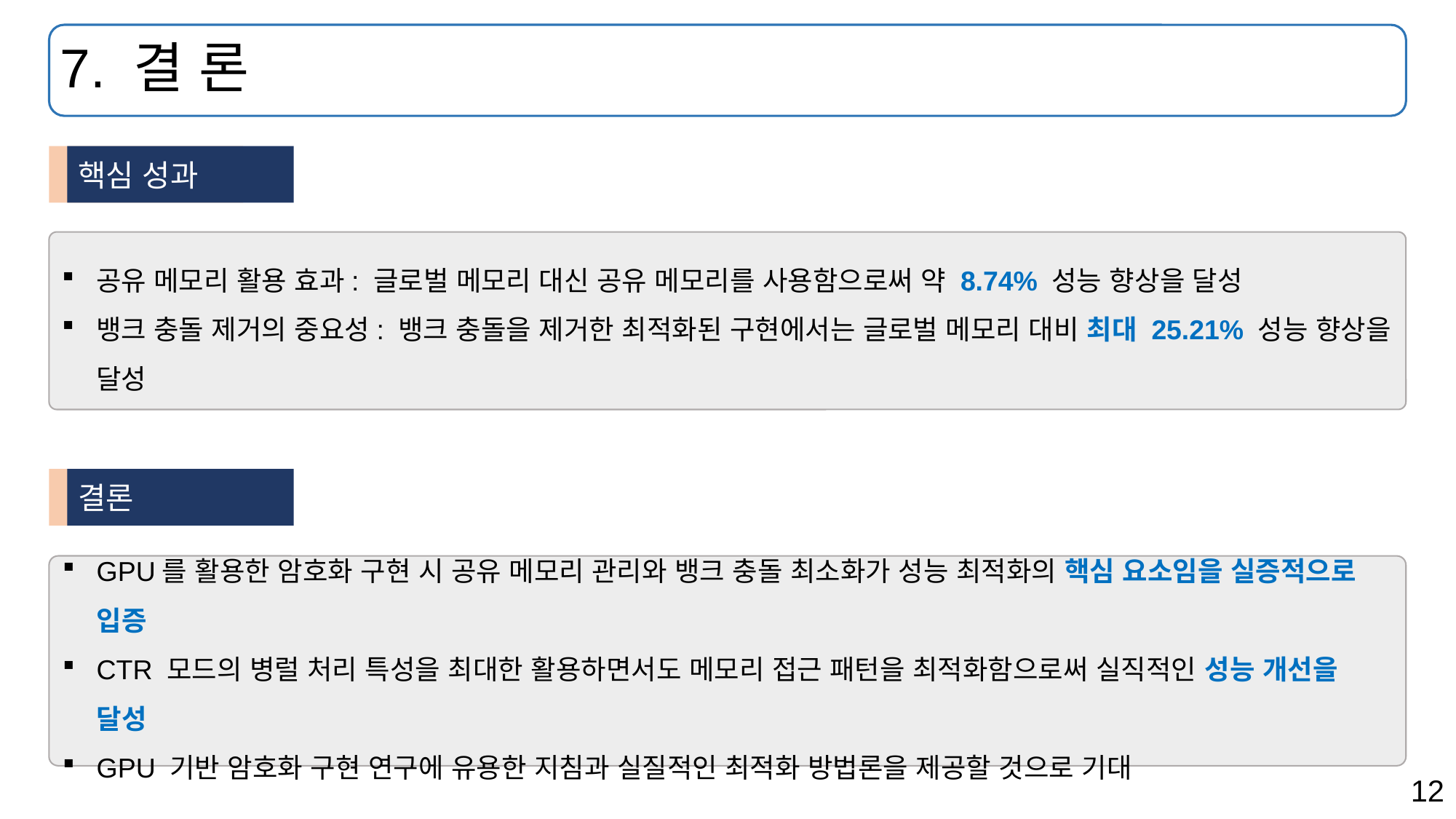

# 7. 결 론
핵심 성과

공유 메모리 활용 효과: 글로벌 메모리 대신 공유 메모리를 사용함으로써 약 8.74% 성능 향상을 달성
뱅크 충돌 제거의 중요성: 뱅크 충돌을 제거한 최적화된 구현에서는 글로벌 메모리 대비 최대 25.21% 성능 향상을 달성
결론

GPU를 활용한 암호화 구현 시 공유 메모리 관리와 뱅크 충돌 최소화가 성능 최적화의 핵심 요소임을 실증적으로 입증
CTR 모드의 병럴 처리 특성을 최대한 활용하면서도 메모리 접근 패턴을 최적화함으로써 실직적인 성능 개선을 달성
GPU 기반 암호화 구현 연구에 유용한 지침과 실질적인 최적화 방법론을 제공할 것으로 기대